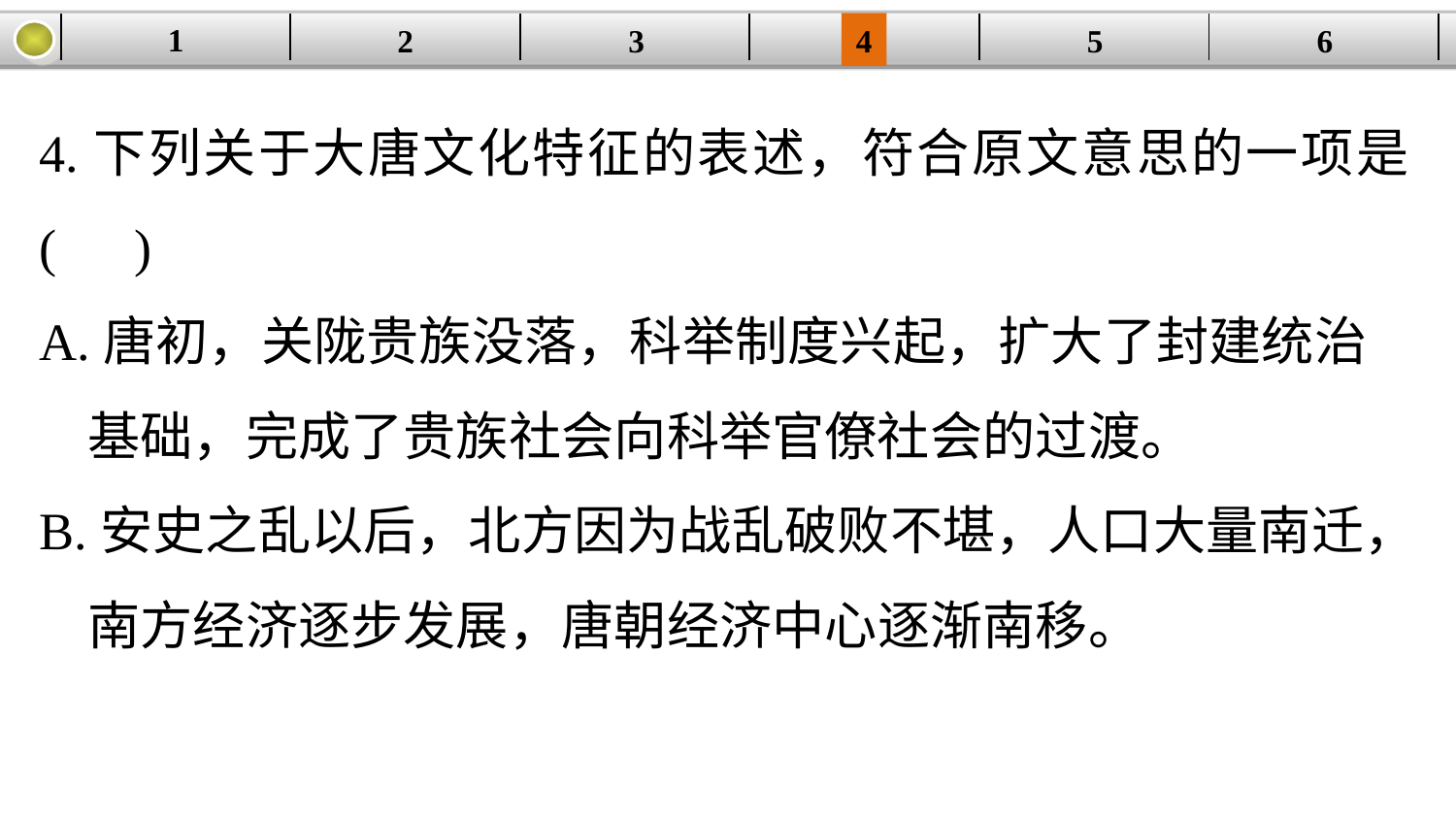

1
3
4
5
6
2
|  |  |  |  |  |  |
| --- | --- | --- | --- | --- | --- |

4.下列关于大唐文化特征的表述，符合原文意思的一项是(　)
A.唐初，关陇贵族没落，科举制度兴起，扩大了封建统治
   基础，完成了贵族社会向科举官僚社会的过渡。
B.安史之乱以后，北方因为战乱破败不堪，人口大量南迁，
   南方经济逐步发展，唐朝经济中心逐渐南移。